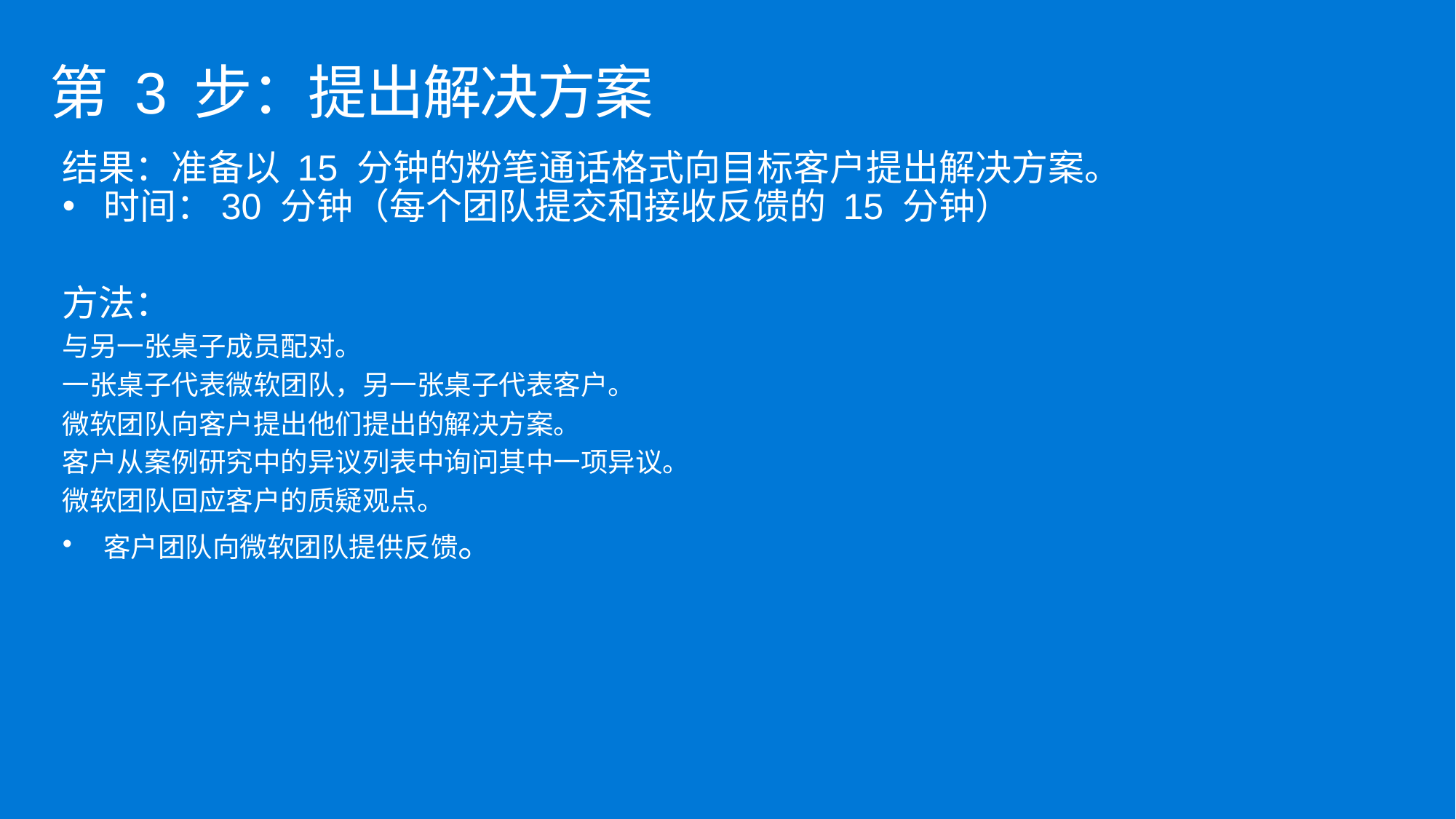

# 第 3 步：提出解决方案

结果：准备以 15 分钟的粉笔通话格式向目标客户提出解决方案。
时间：30 分钟（每个团队提交和接收反馈的 15 分钟）

方法：
与另一张桌子成员配对。
一张桌子代表微软团队，另一张桌子代表客户。
微软团队向客户提出他们提出的解决方案。
客户从案例研究中的异议列表中询问其中一项异议。
微软团队回应客户的质疑观点。
客户团队向微软团队提供反馈。